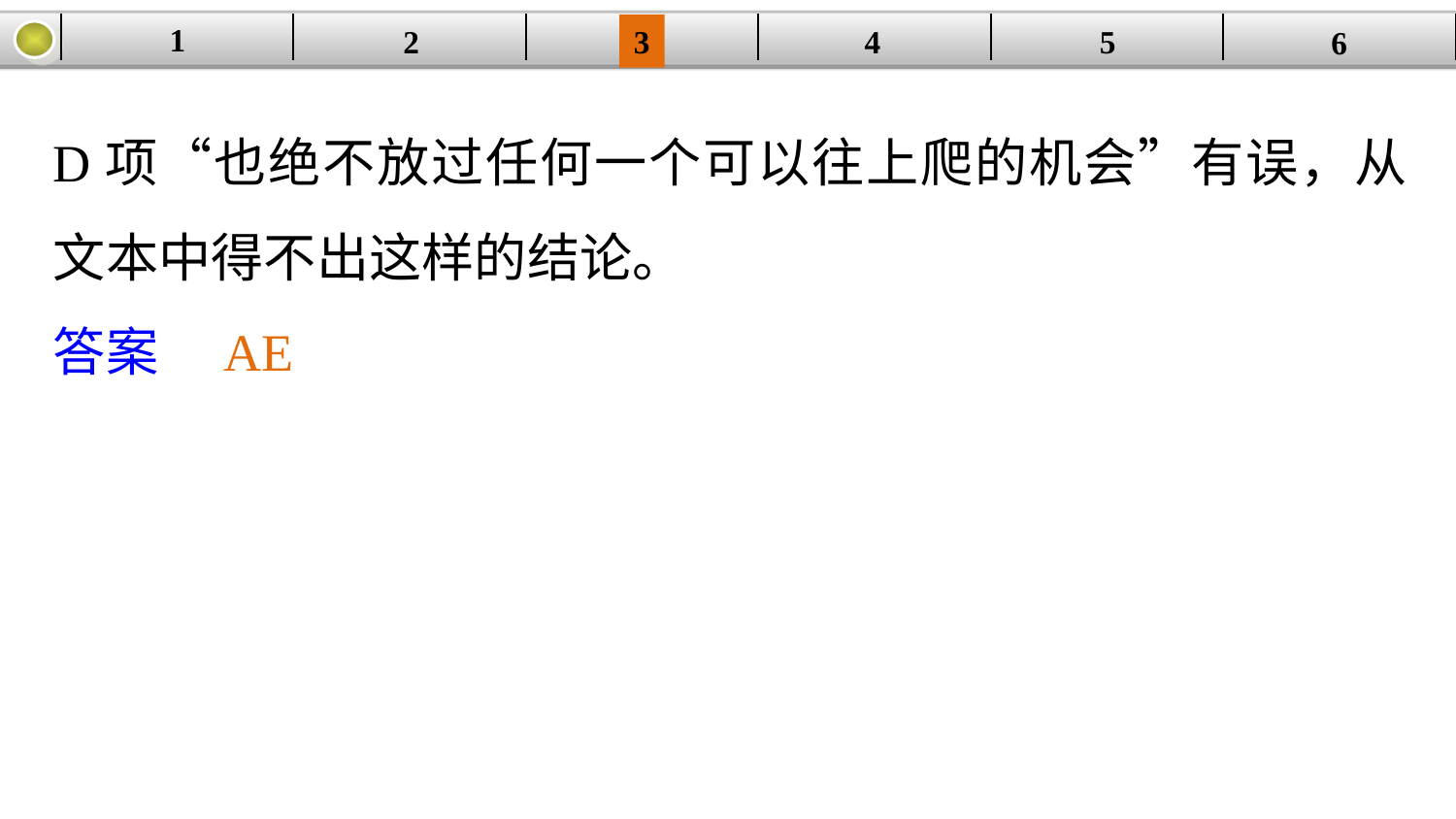

1
|  |  |  |  |  |  |
| --- | --- | --- | --- | --- | --- |
2
3
4
5
6

D项“也绝不放过任何一个可以往上爬的机会”有误，从文本中得不出这样的结论。
答案　AE